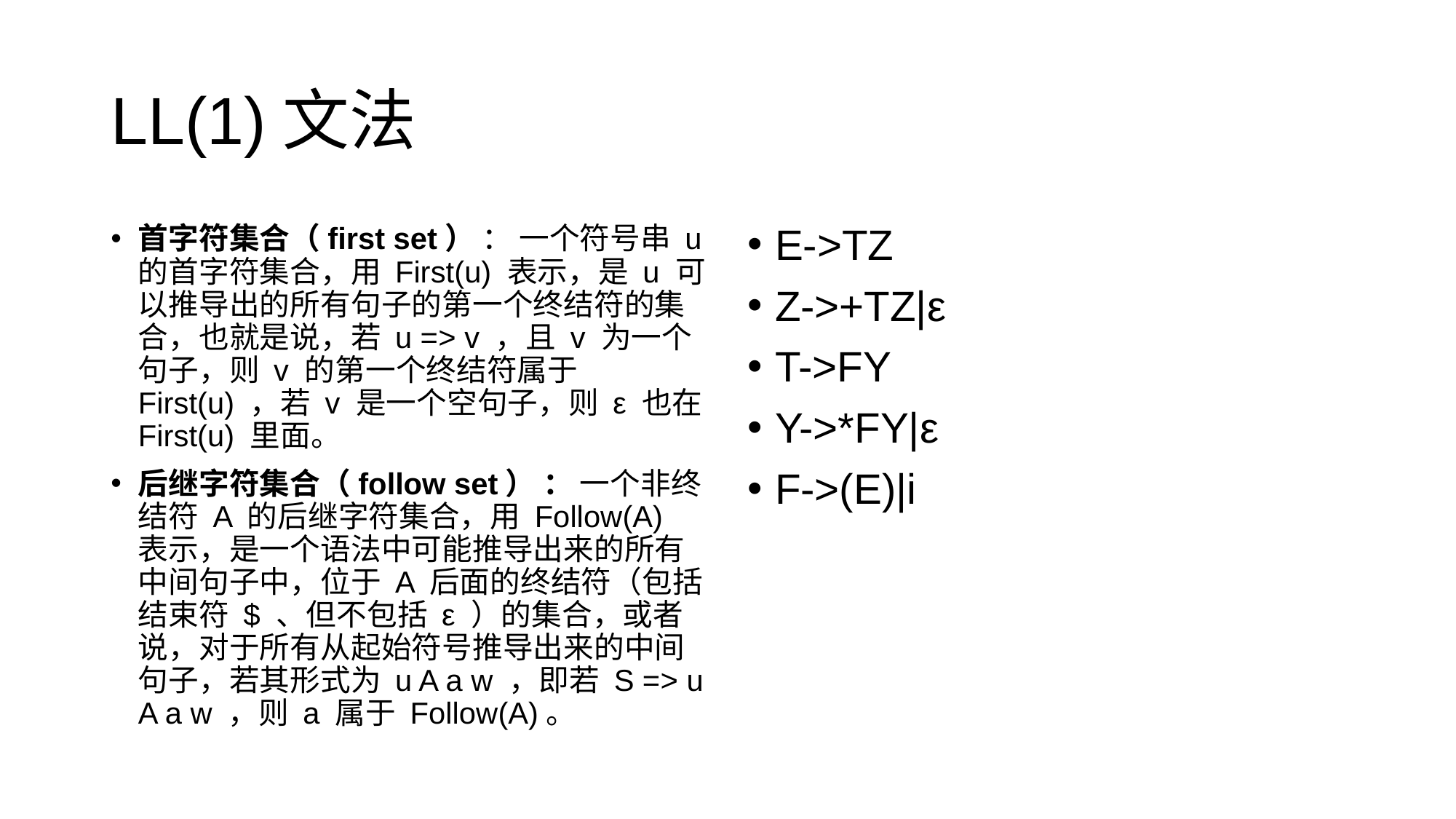

# LL(1)文法
首字符集合（first set） ： 一个符号串 u 的首字符集合，用 First(u) 表示，是 u 可以推导出的所有句子的第一个终结符的集合，也就是说，若 u => v ，且 v 为一个句子，则 v 的第一个终结符属于 First(u) ，若 v 是一个空句子，则 ε 也在 First(u) 里面。
后继字符集合（follow set） ： 一个非终结符 A 的后继字符集合，用 Follow(A) 表示，是一个语法中可能推导出来的所有中间句子中，位于 A 后面的终结符（包括结束符 $ 、但不包括 ε ）的集合，或者说，对于所有从起始符号推导出来的中间句子，若其形式为 u A a w ，即若 S => u A a w ，则 a 属于 Follow(A)。
E->TZ
Z->+TZ|ε
T->FY
Y->*FY|ε
F->(E)|i